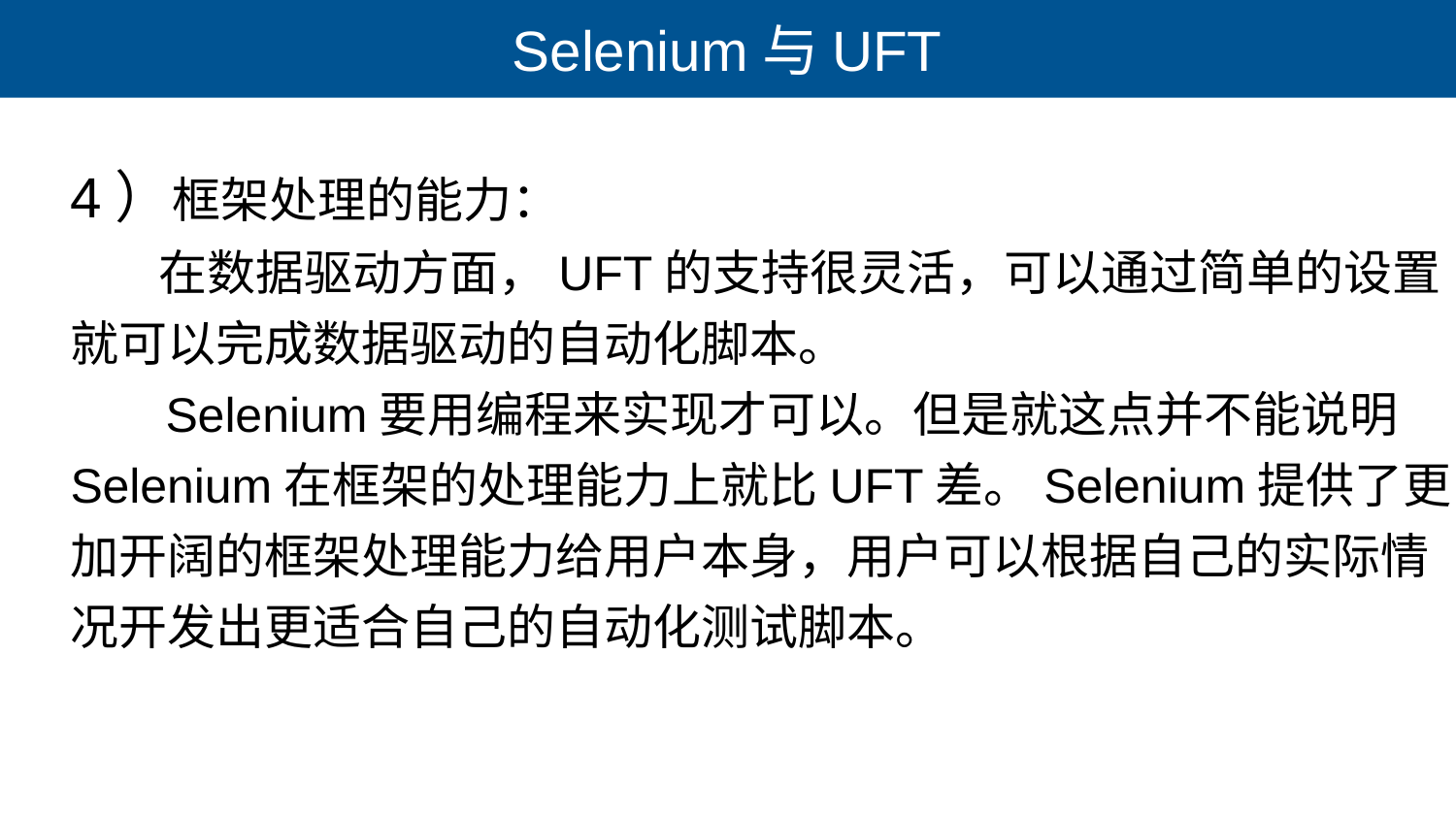

# Selenium与UFT
4）框架处理的能力：
       在数据驱动方面，UFT的支持很灵活，可以通过简单的设置就可以完成数据驱动的自动化脚本。
       Selenium要用编程来实现才可以。但是就这点并不能说明Selenium在框架的处理能力上就比UFT差。Selenium提供了更加开阔的框架处理能力给用户本身，用户可以根据自己的实际情况开发出更适合自己的自动化测试脚本。